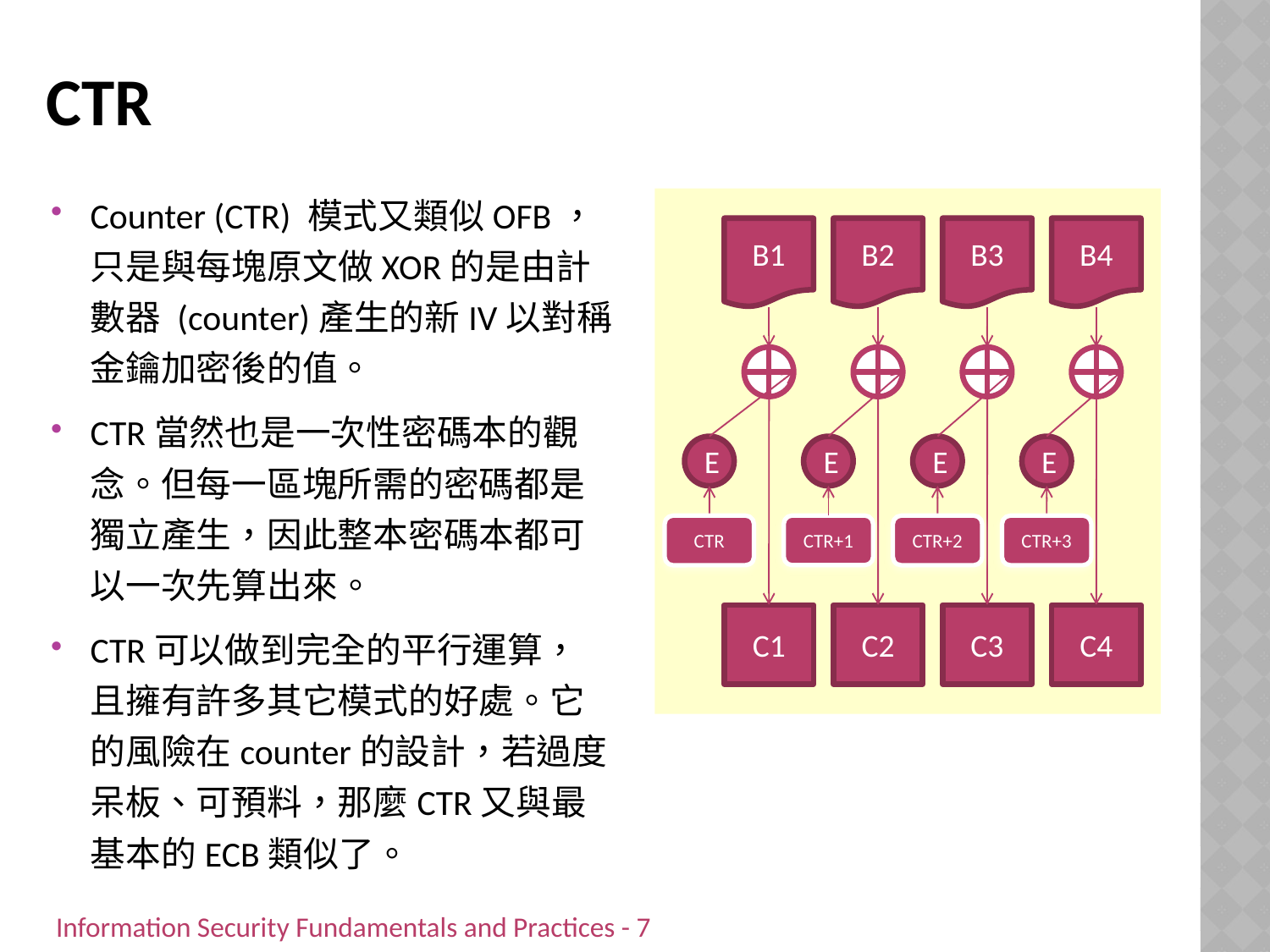

# CTR
Counter (CTR) 模式又類似OFB，只是與每塊原文做XOR的是由計數器 (counter)產生的新IV以對稱金鑰加密後的值。
CTR當然也是一次性密碼本的觀念。但每一區塊所需的密碼都是獨立產生，因此整本密碼本都可以一次先算出來。
CTR可以做到完全的平行運算，且擁有許多其它模式的好處。它的風險在counter的設計，若過度呆板、可預料，那麼CTR又與最基本的ECB類似了。

B1
B2
B3
B4

E
E
E
E
CTR+1
CTR
CTR+2
CTR+3
C1
C2
C3
C4